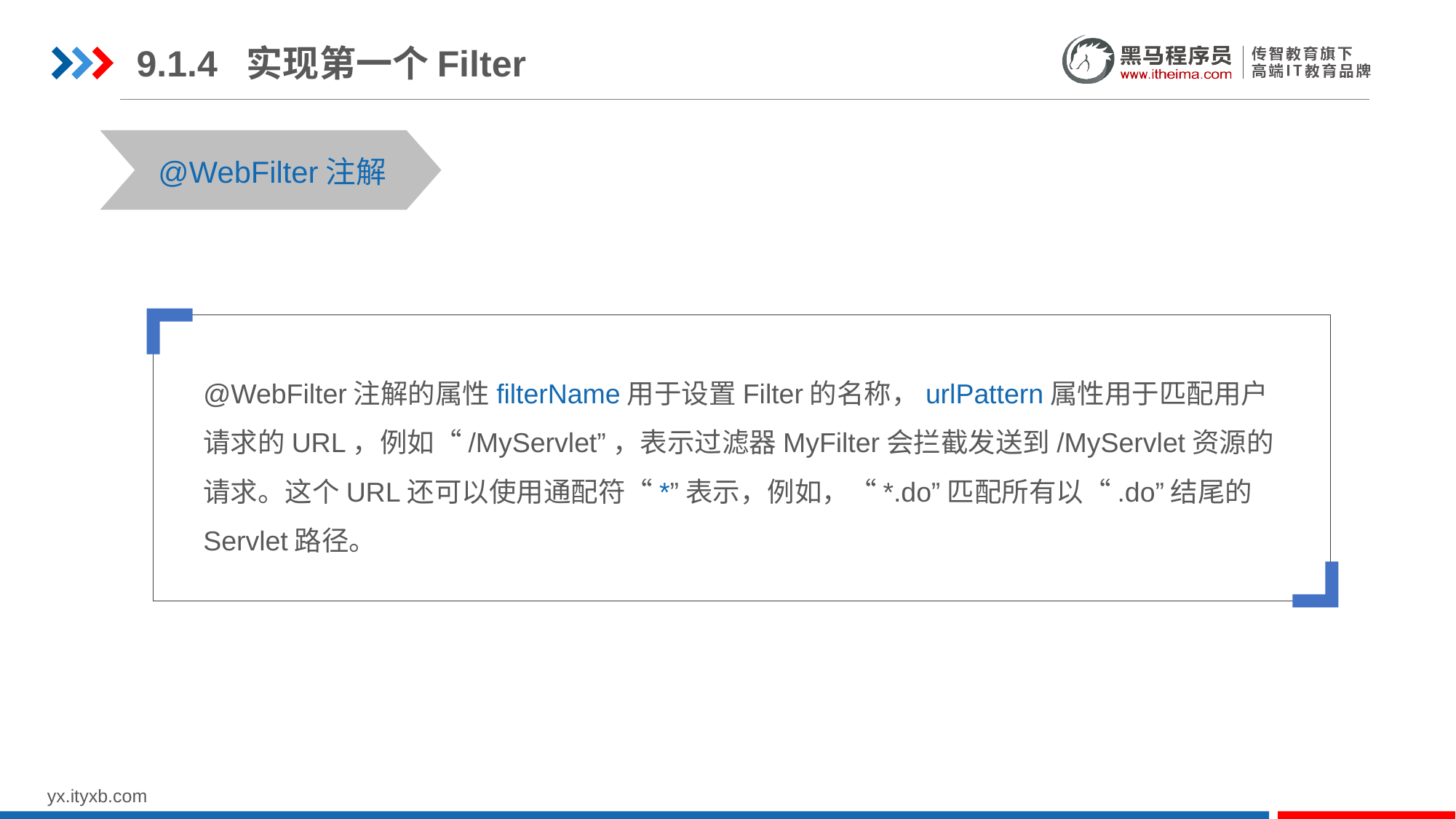

9.1.4  实现第一个Filter

@WebFilter注解

@WebFilter注解的属性filterName用于设置Filter的名称，urlPattern属性用于匹配用户请求的URL，例如“/MyServlet”，表示过滤器MyFilter会拦截发送到/MyServlet资源的请求。这个URL还可以使用通配符“*”表示，例如，“*.do”匹配所有以“.do”结尾的Servlet路径。